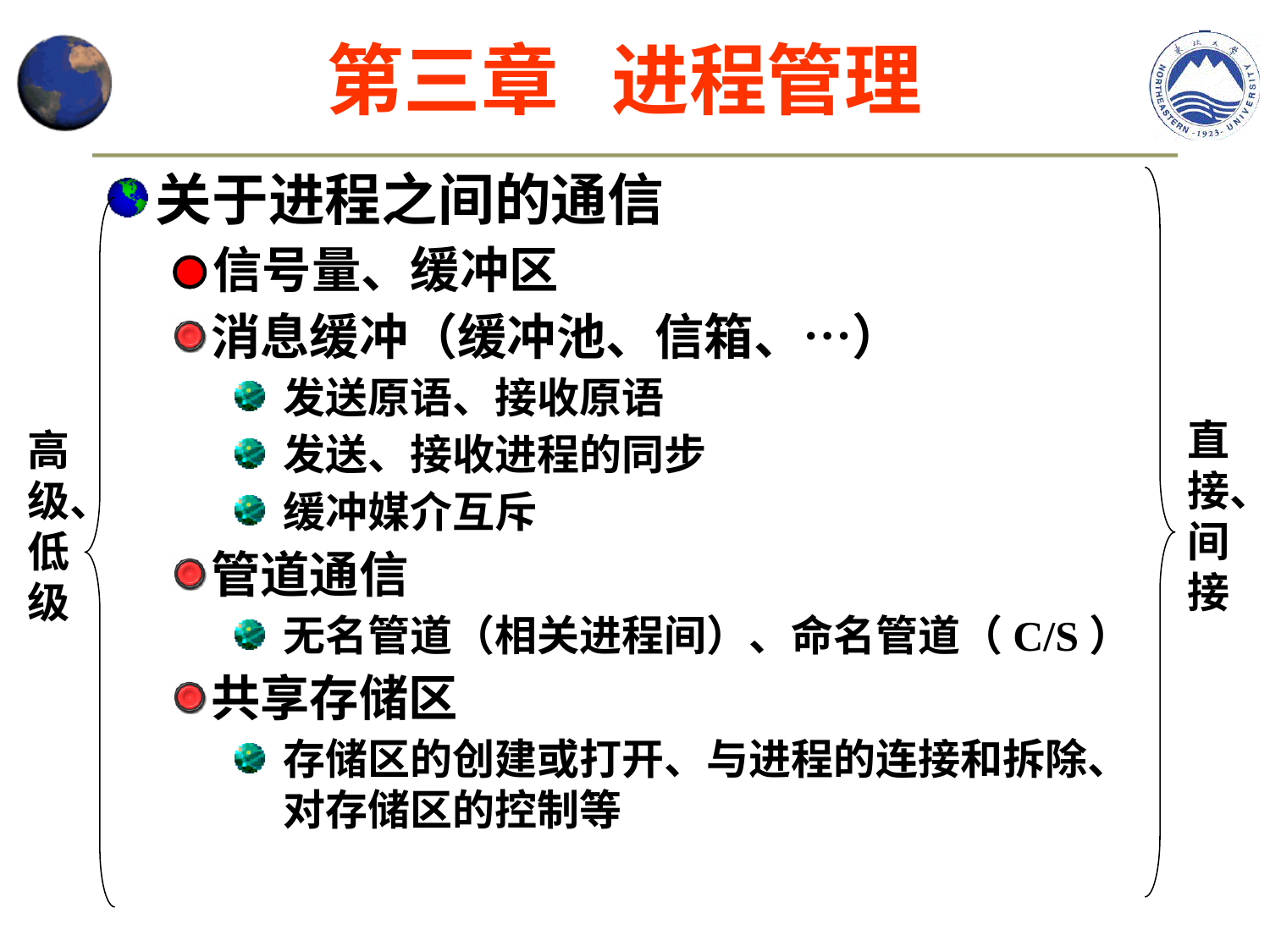

第三章   进程管理
关于进程之间的通信
    信号量、缓冲区
消息缓冲（缓冲池、信箱、…）
发送原语、接收原语
发送、接收进程的同步
缓冲媒介互斥
管道通信
无名管道（相关进程间）、命名管道（C/S）
共享存储区
存储区的创建或打开、与进程的连接和拆除、对存储区的控制等

直接、间接

高级、低级